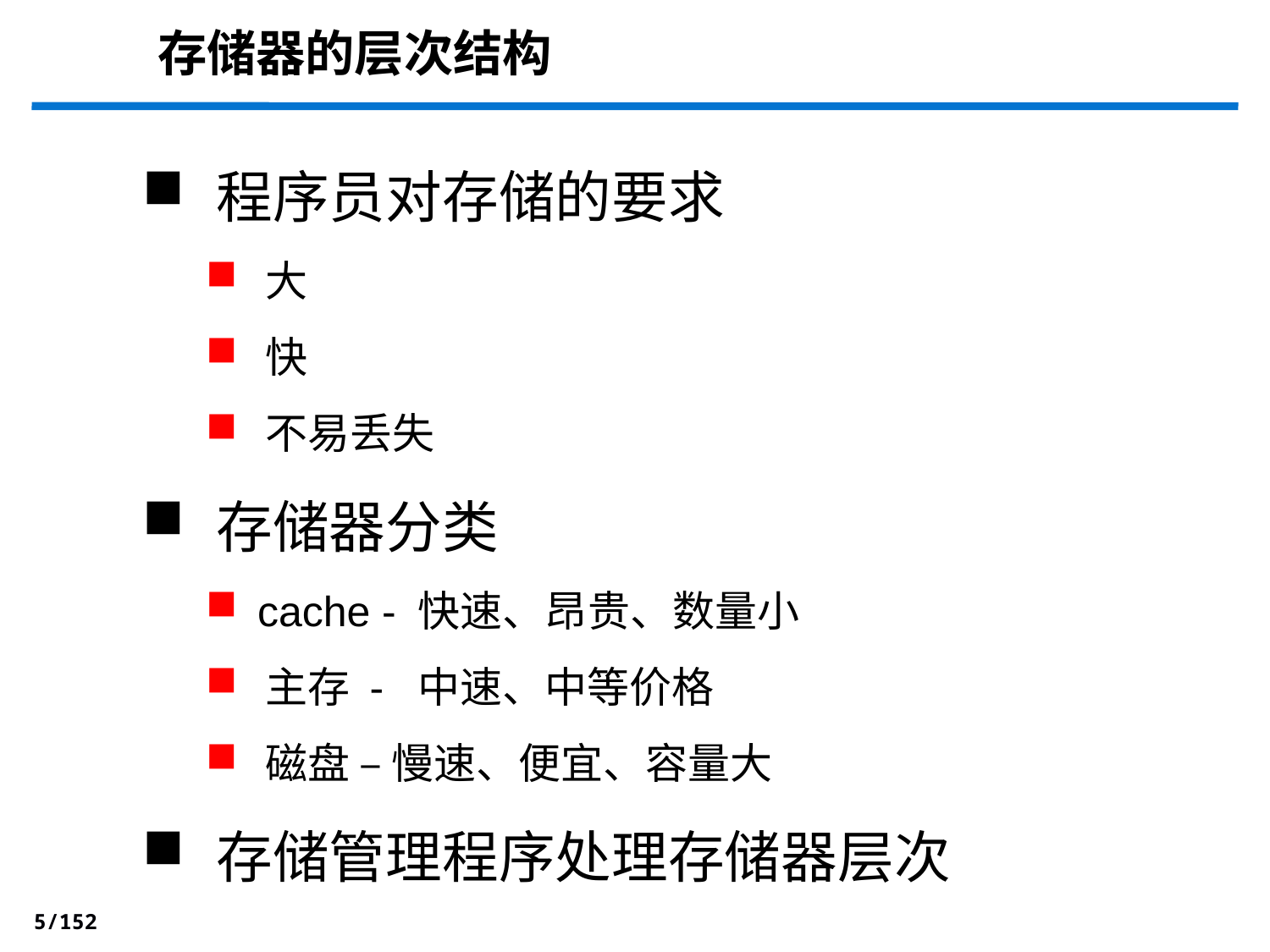

存储器的层次结构
 程序员对存储的要求
 大
 快
 不易丢失
 存储器分类
 cache - 快速、昂贵、数量小
 主存 -  中速、中等价格
 磁盘 – 慢速、便宜、容量大
 存储管理程序处理存储器层次